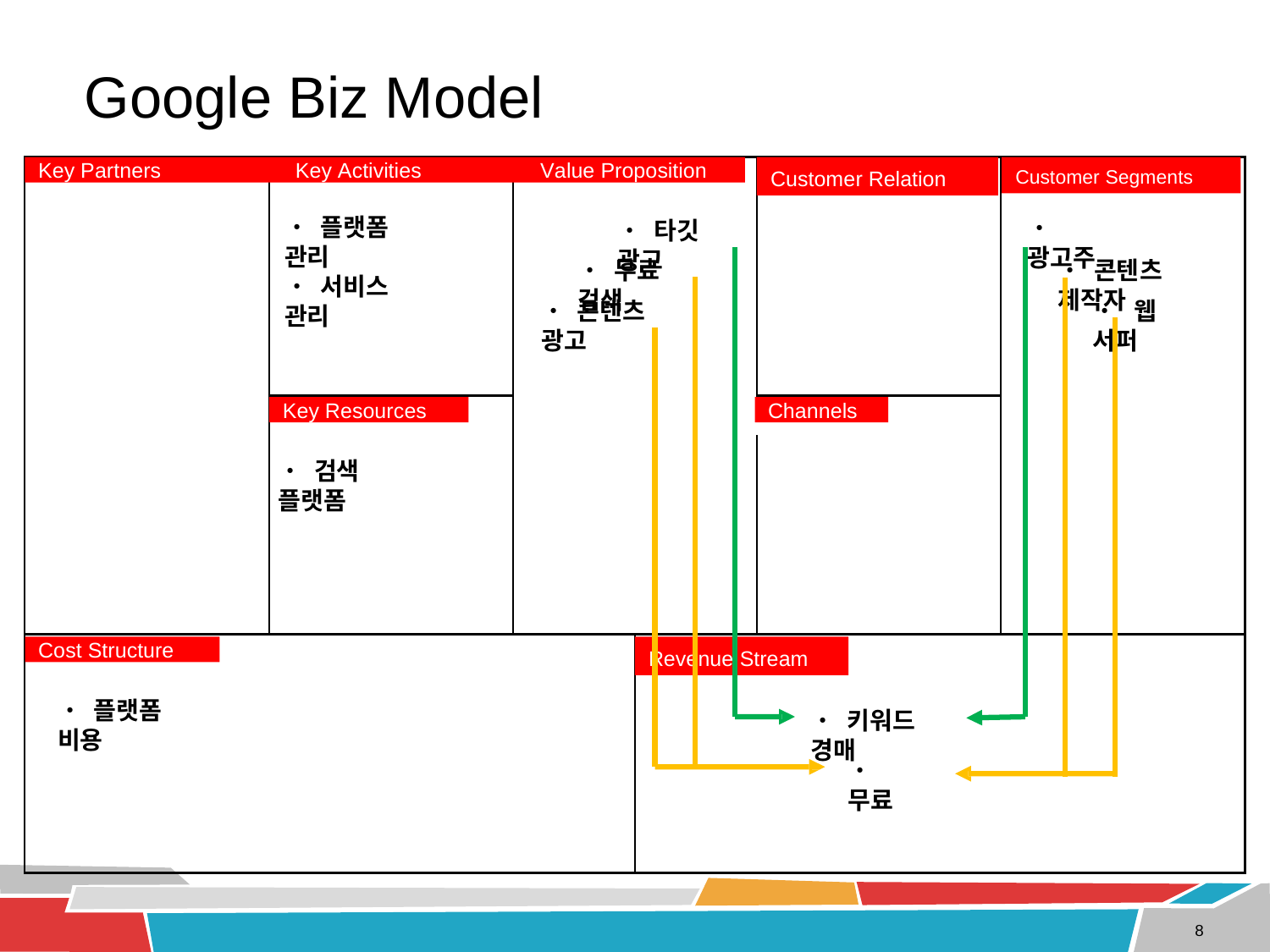

# Google Biz Model

Key Partners	Key Activities	Value Proposition

Customer Segments
Customer Relation
• 플랫폼 관리
• 서비스 관리
• 광고주
• 타깃 광고

• 무료 검색
• 콘텐츠 제작자

• 콘텐츠 광고
•  웹 서퍼

Key Resources
Channels

• 검색 플랫폼

Cost Structure

Revenue Stream
• 플랫폼 비용
• 키워드 경매

• 무료

8